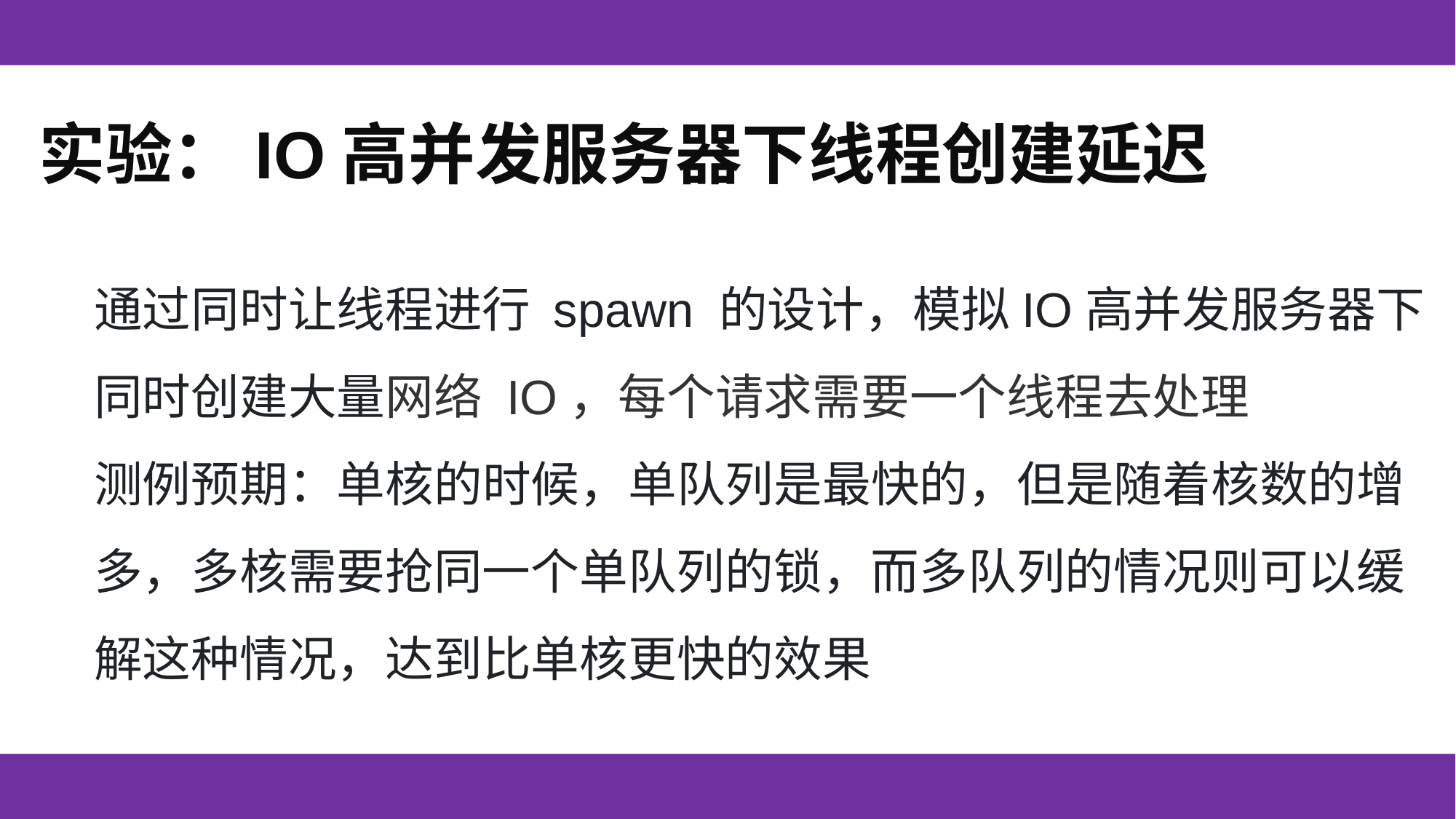

实验：IO高并发服务器下线程创建延迟
通过同时让线程进行 spawn 的设计，模拟IO高并发服务器下同时创建大量网络 IO，每个请求需要一个线程去处理
测例预期：单核的时候，单队列是最快的，但是随着核数的增多，多核需要抢同一个单队列的锁，而多队列的情况则可以缓解这种情况，达到比单核更快的效果